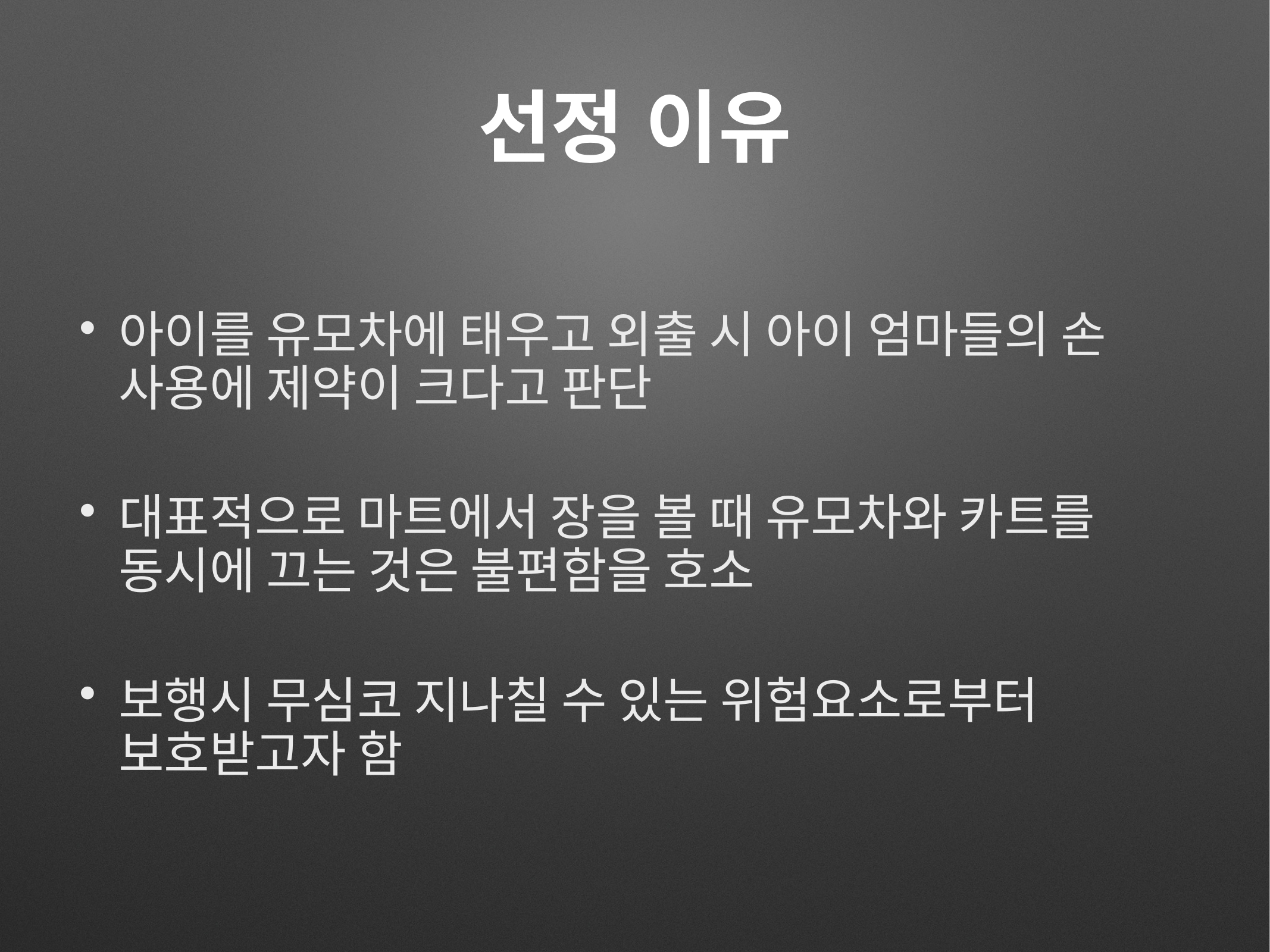

# 선정 이유
아이를 유모차에 태우고 외출 시 아이 엄마들의 손 사용에 제약이 크다고 판단

대표적으로 마트에서 장을 볼 때 유모차와 카트를 동시에 끄는 것은 불편함을 호소

보행시 무심코 지나칠 수 있는 위험요소로부터 보호받고자 함